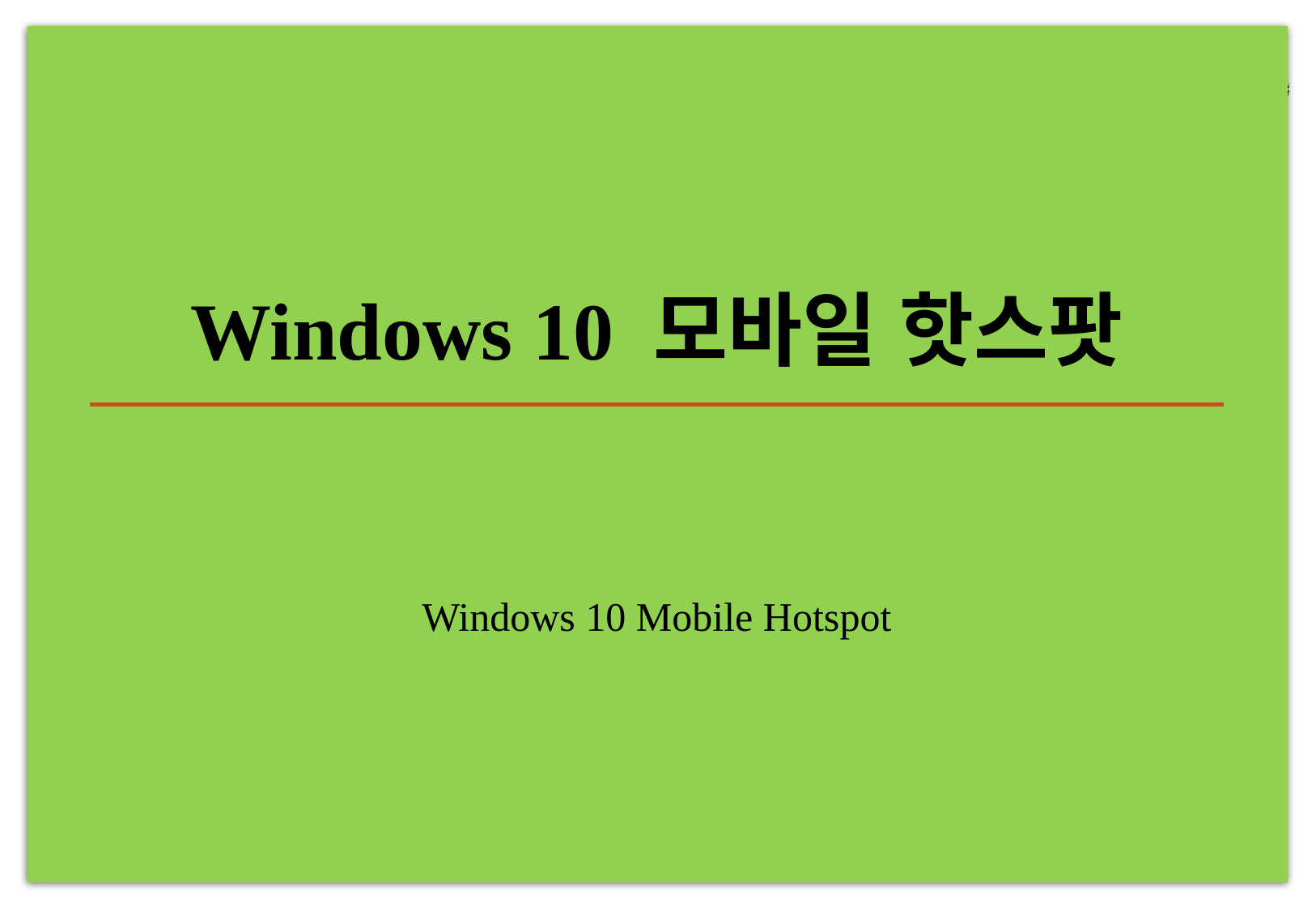

# Windows 10 모바일 핫스팟
Windows 10 Mobile Hotspot